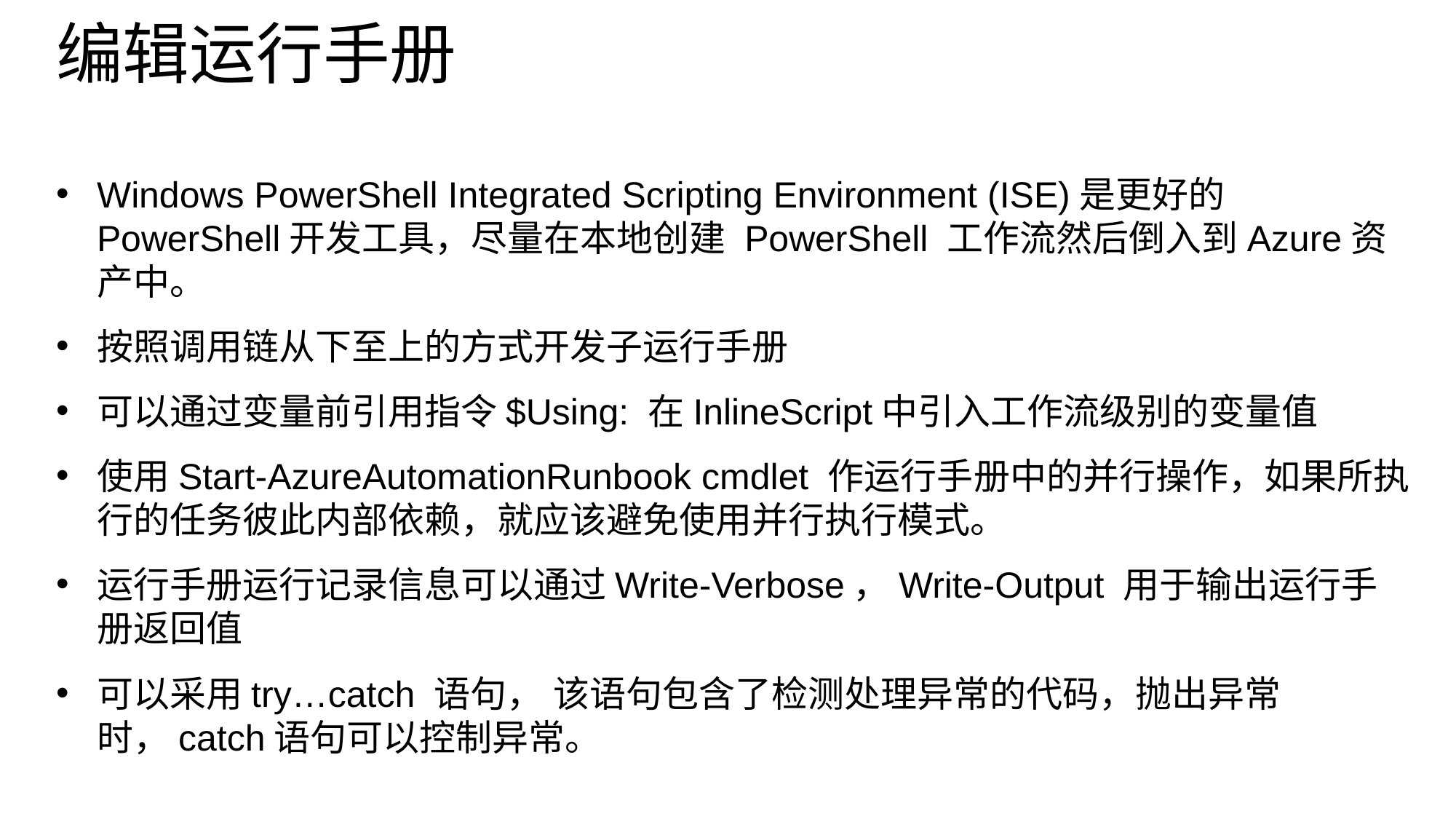

# 编辑运行手册
Windows PowerShell Integrated Scripting Environment (ISE)是更好的PowerShell开发工具，尽量在本地创建 PowerShell 工作流然后倒入到Azure资产中。
按照调用链从下至上的方式开发子运行手册
可以通过变量前引用指令$Using: 在InlineScript中引入工作流级别的变量值
使用Start-AzureAutomationRunbook cmdlet 作运行手册中的并行操作，如果所执行的任务彼此内部依赖，就应该避免使用并行执行模式。
运行手册运行记录信息可以通过Write-Verbose，Write-Output 用于输出运行手册返回值
可以采用try…catch 语句， 该语句包含了检测处理异常的代码，抛出异常时，catch语句可以控制异常。